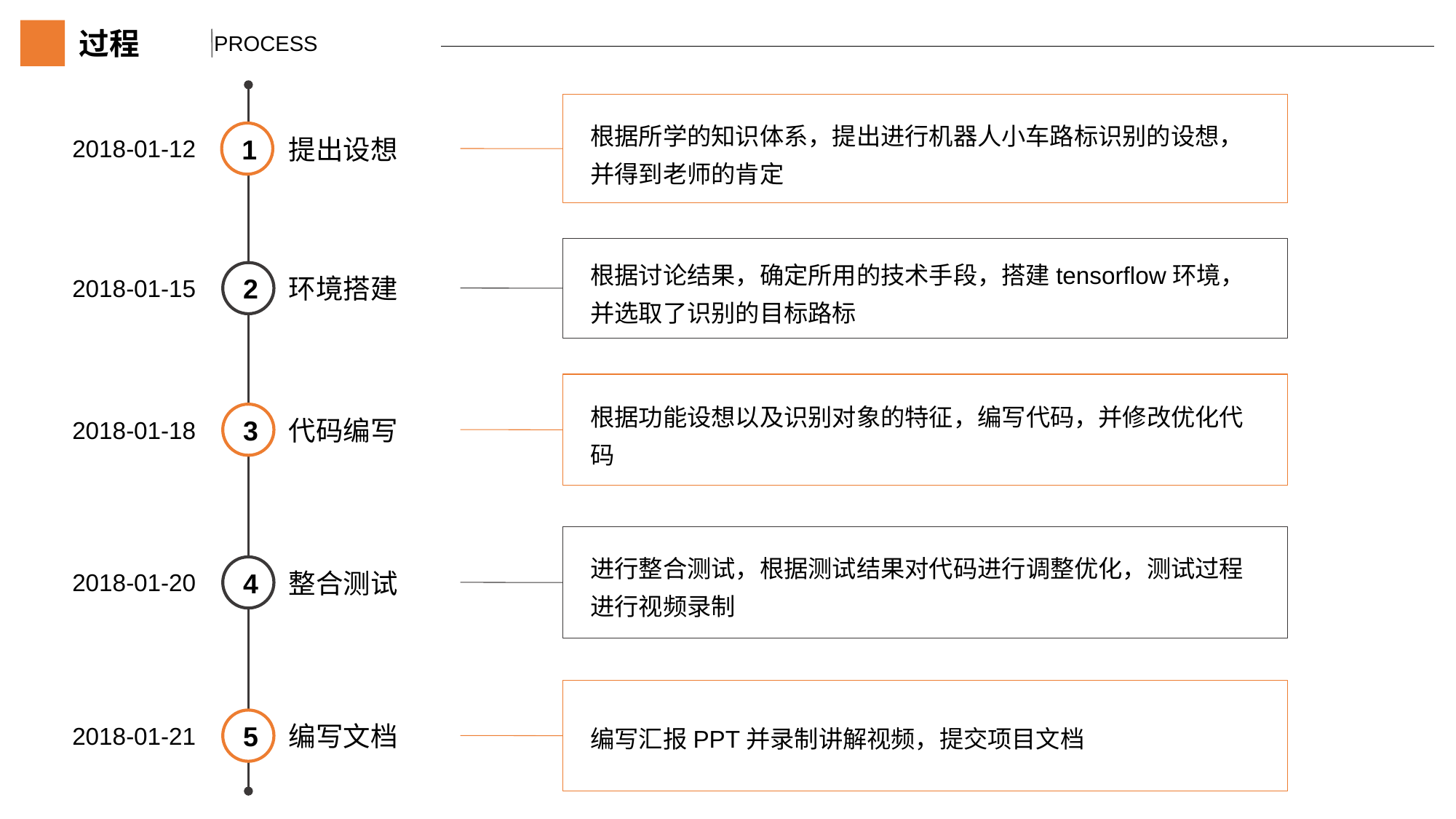

过程

PROCESS

根据所学的知识体系，提出进行机器人小车路标识别的设想，并得到老师的肯定
1
提出设想
2018-01-12

根据讨论结果，确定所用的技术手段，搭建tensorflow环境，并选取了识别的目标路标
2
环境搭建
2018-01-15

根据功能设想以及识别对象的特征，编写代码，并修改优化代码
3
代码编写
2018-01-18

进行整合测试，根据测试结果对代码进行调整优化，测试过程进行视频录制
4
整合测试
2018-01-20
03

编写汇报PPT并录制讲解视频，提交项目文档
5
编写文档
2018-01-21